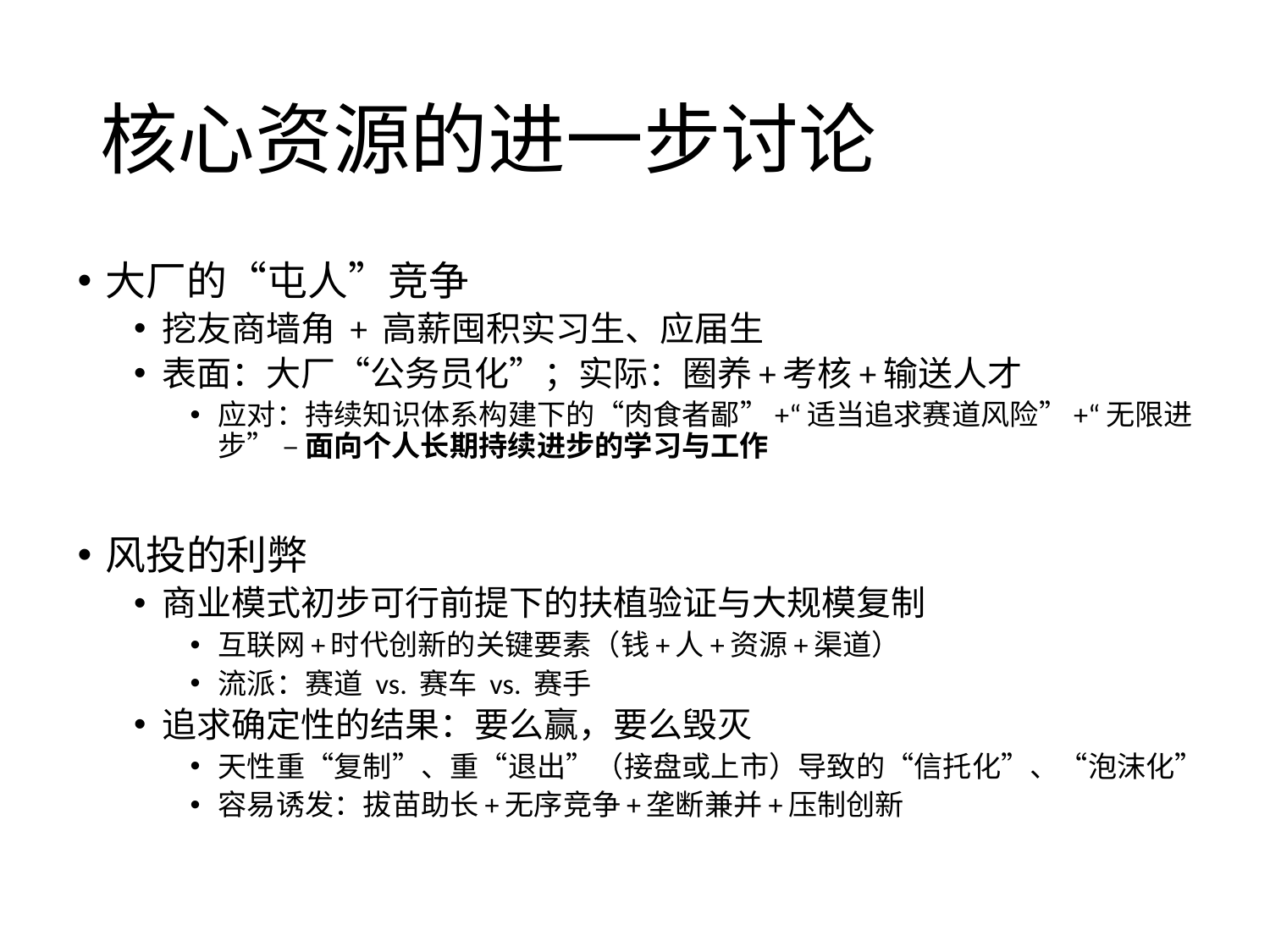

# 核心资源的进一步讨论
大厂的“屯人”竞争
挖友商墙角 + 高薪囤积实习生、应届生
表面：大厂“公务员化”；实际：圈养+考核+输送人才
应对：持续知识体系构建下的“肉食者鄙”+“适当追求赛道风险”+“无限进步” – 面向个人长期持续进步的学习与工作

风投的利弊
商业模式初步可行前提下的扶植验证与大规模复制
互联网+时代创新的关键要素（钱+人+资源+渠道）
流派：赛道 vs. 赛车 vs. 赛手
追求确定性的结果：要么赢，要么毁灭
天性重“复制”、重“退出”（接盘或上市）导致的“信托化”、“泡沫化”
容易诱发：拔苗助长+无序竞争+垄断兼并+压制创新